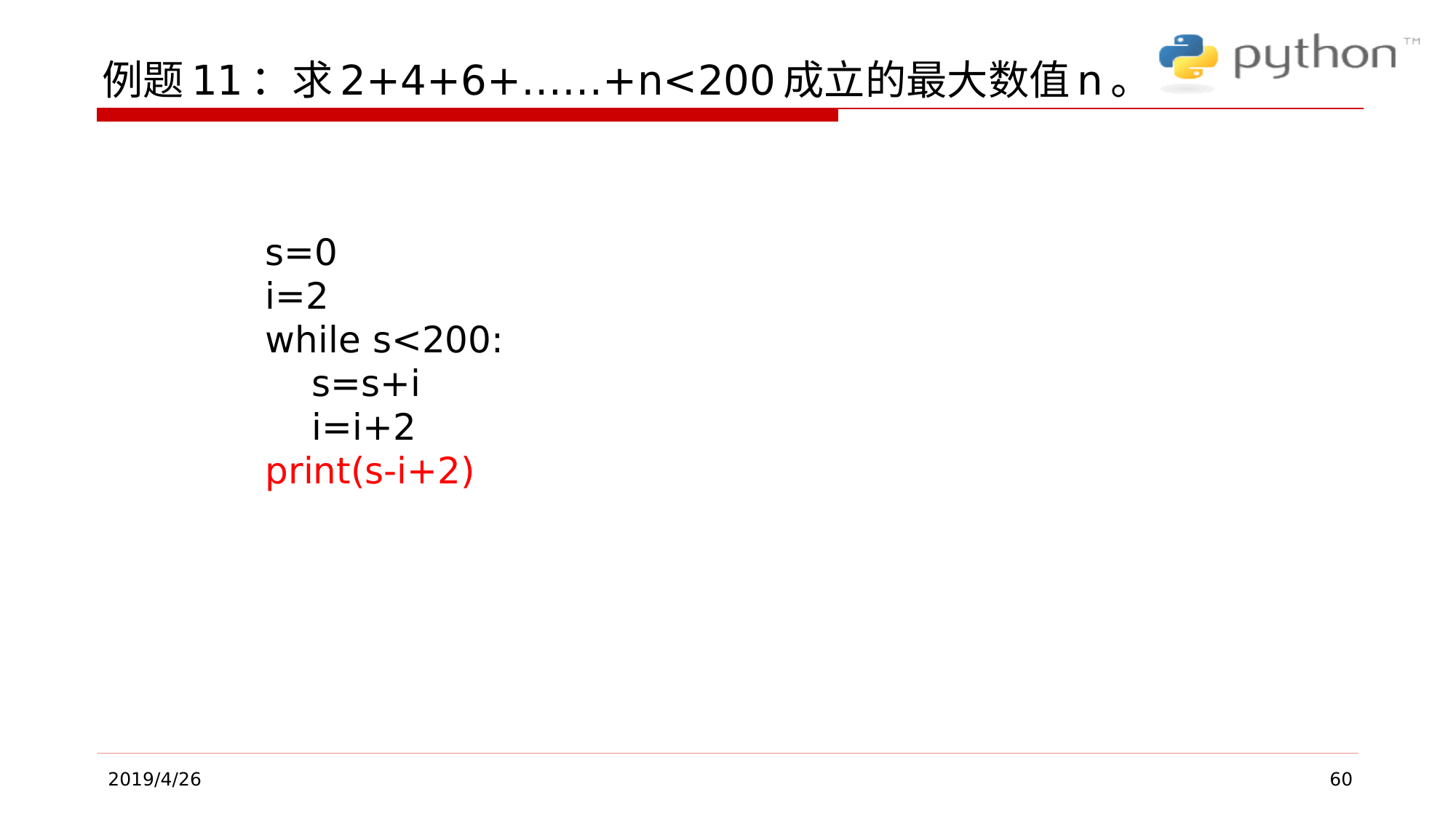

# 例题11：求2+4+6+……+n<200成立的最大数值n。
s=0
i=2
while s<200:
    s=s+i
    i=i+2
print(s-i+2)
60
2019/4/26